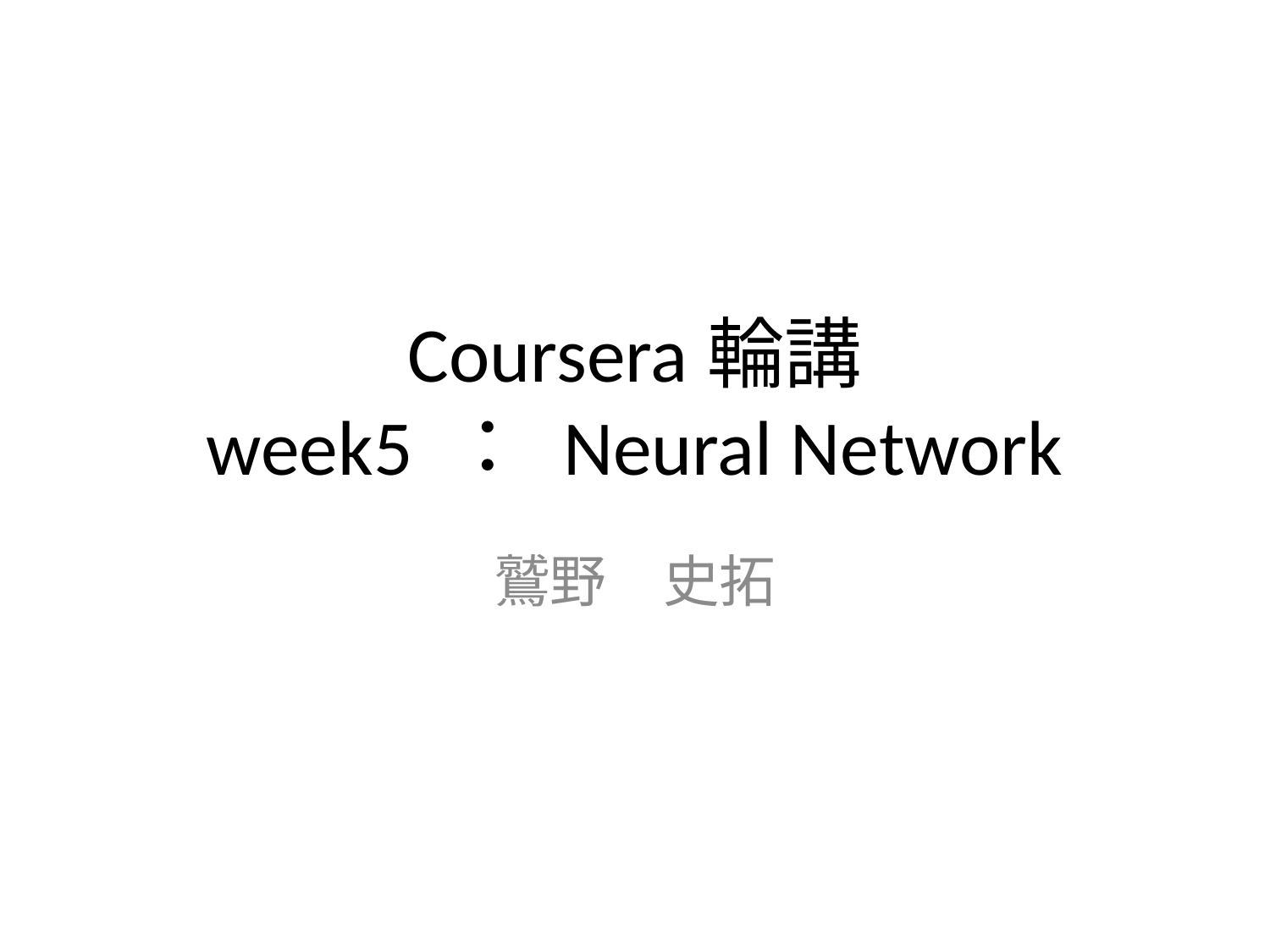

# Coursera輪講 week5 ： Neural Network
鷲野　史拓